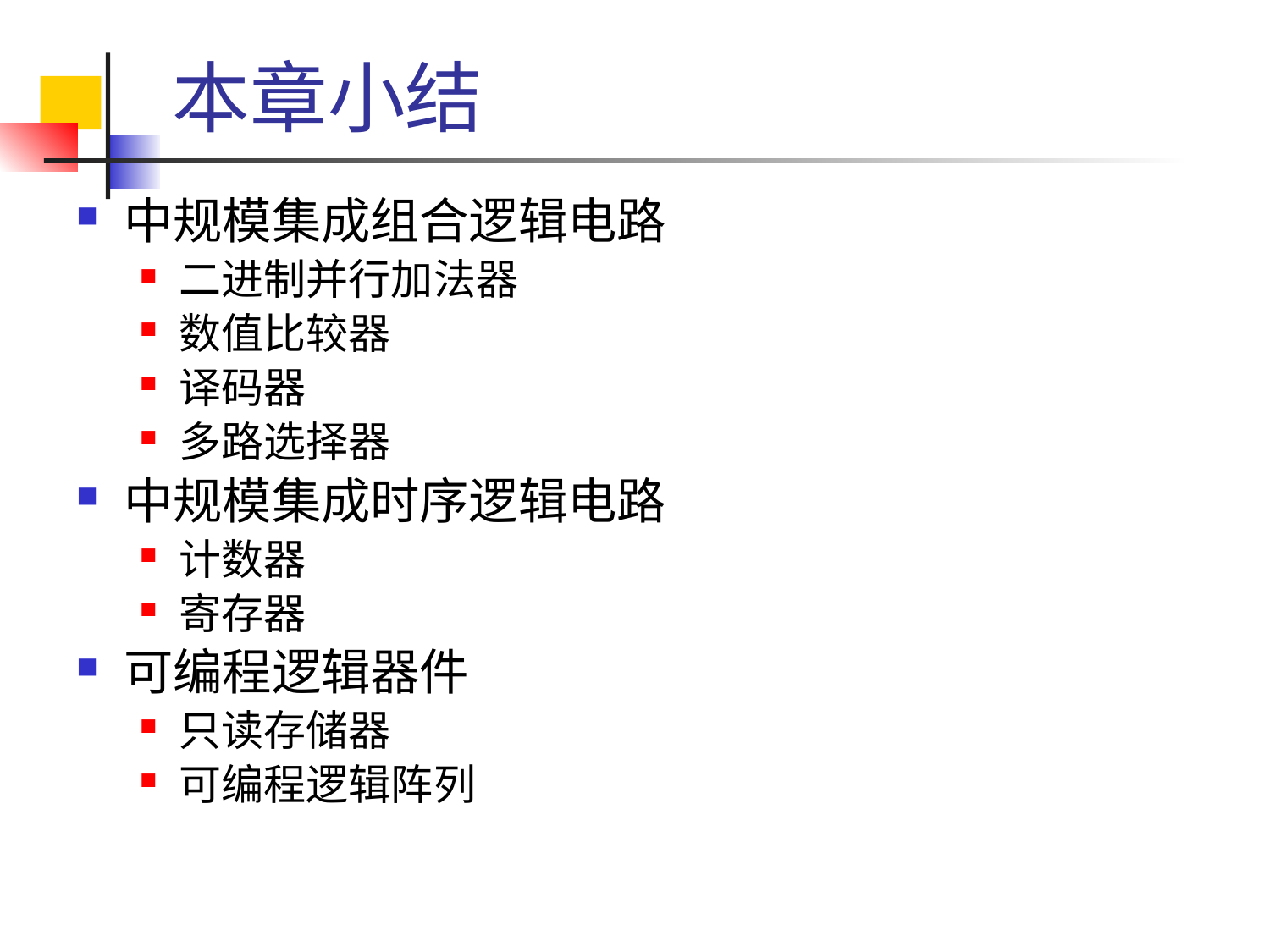

# 本章小结
中规模集成组合逻辑电路
二进制并行加法器
数值比较器
译码器
多路选择器
中规模集成时序逻辑电路
计数器
寄存器
可编程逻辑器件
只读存储器
可编程逻辑阵列